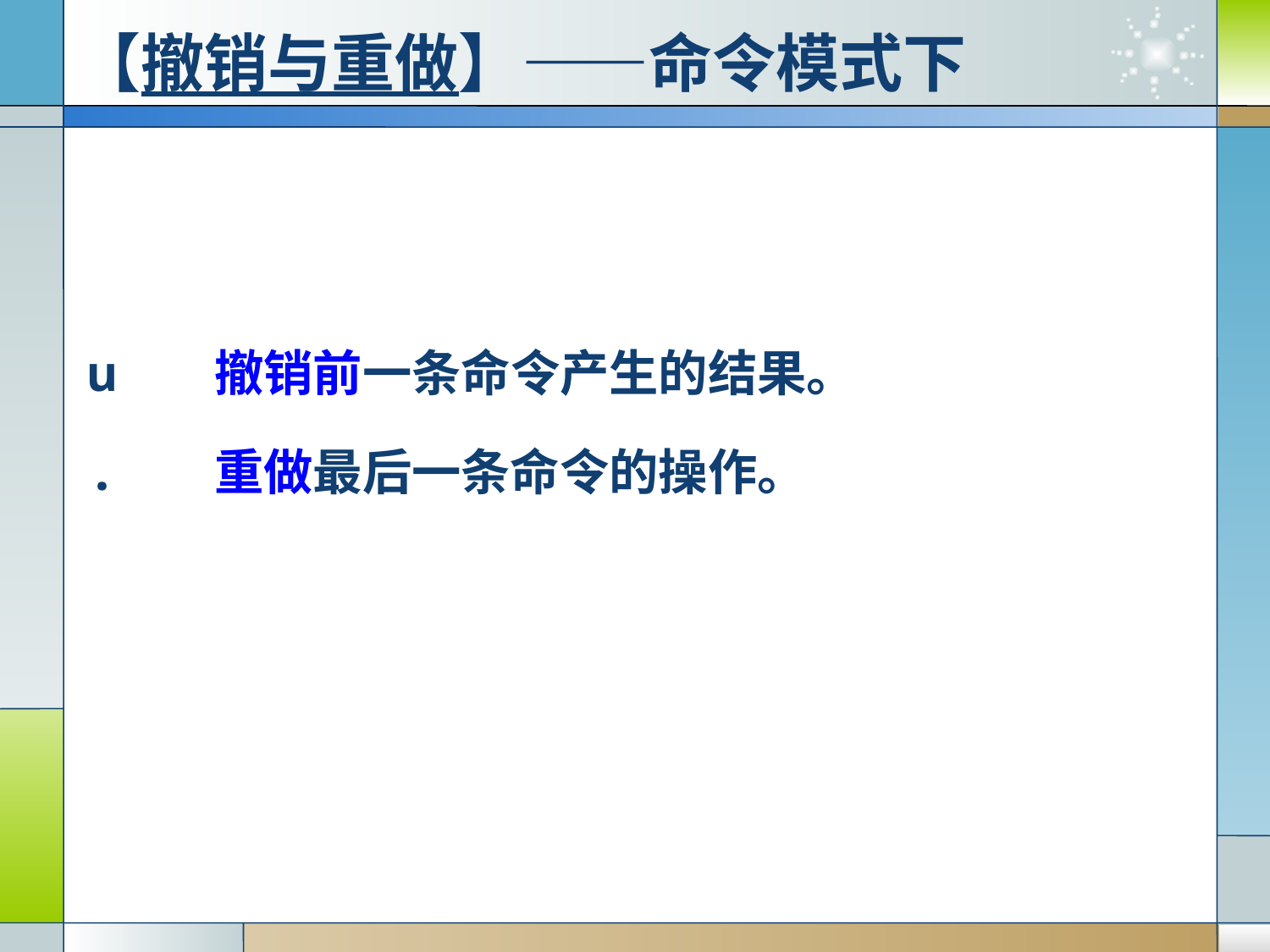

# 【撤销与重做】——命令模式下
u	撤销前一条命令产生的结果。
.	重做最后一条命令的操作。

15